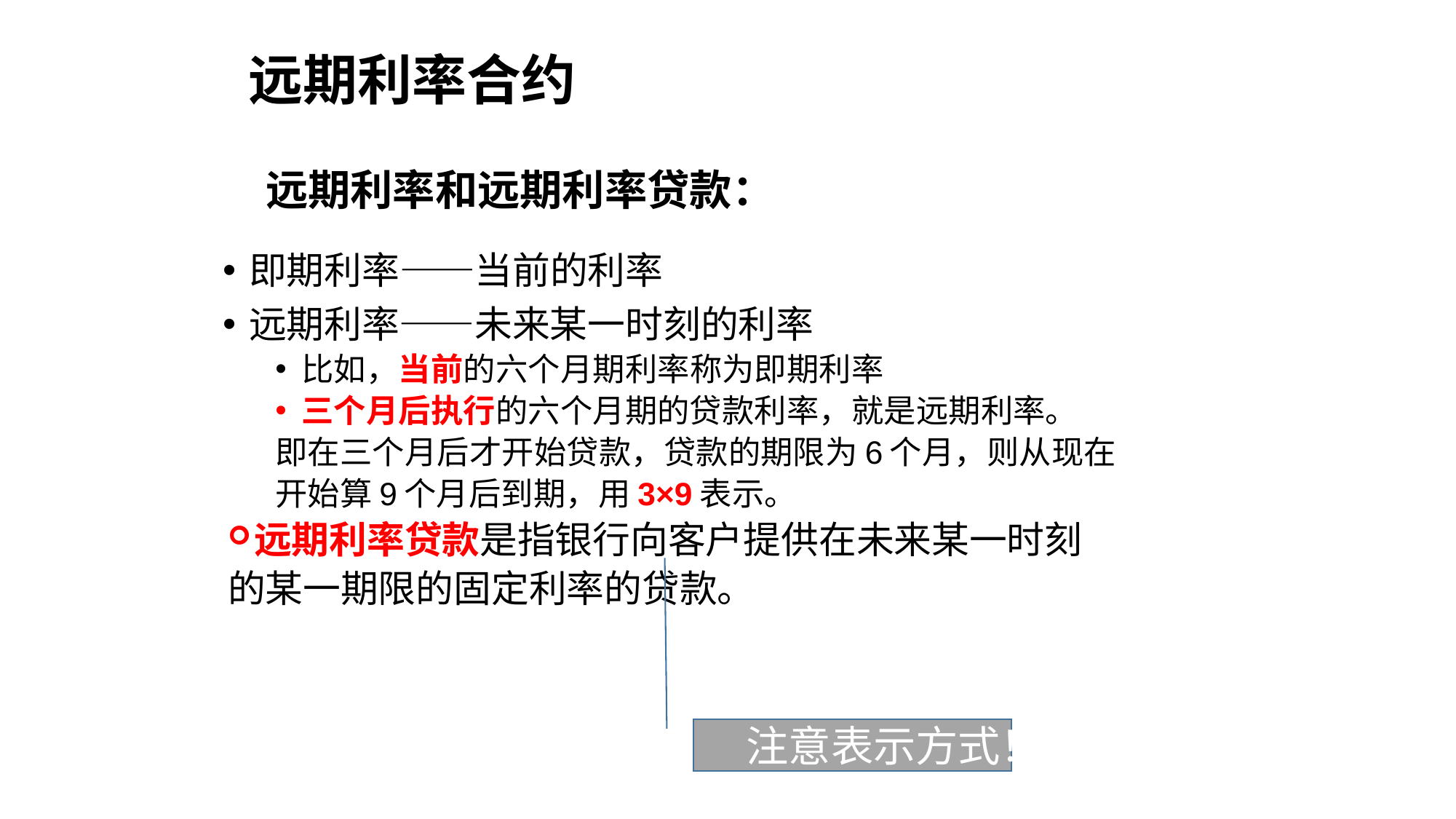

远期利率合约
# 远期利率和远期利率贷款：
即期利率——当前的利率
远期利率——未来某一时刻的利率
比如，当前的六个月期利率称为即期利率
三个月后执行的六个月期的贷款利率，就是远期利率。
即在三个月后才开始贷款，贷款的期限为6个月，则从现在
开始算9个月后到期，用3×9表示。
远期利率贷款是指银行向客户提供在未来某一时刻
的某一期限的固定利率的贷款。

 注意表示方式！